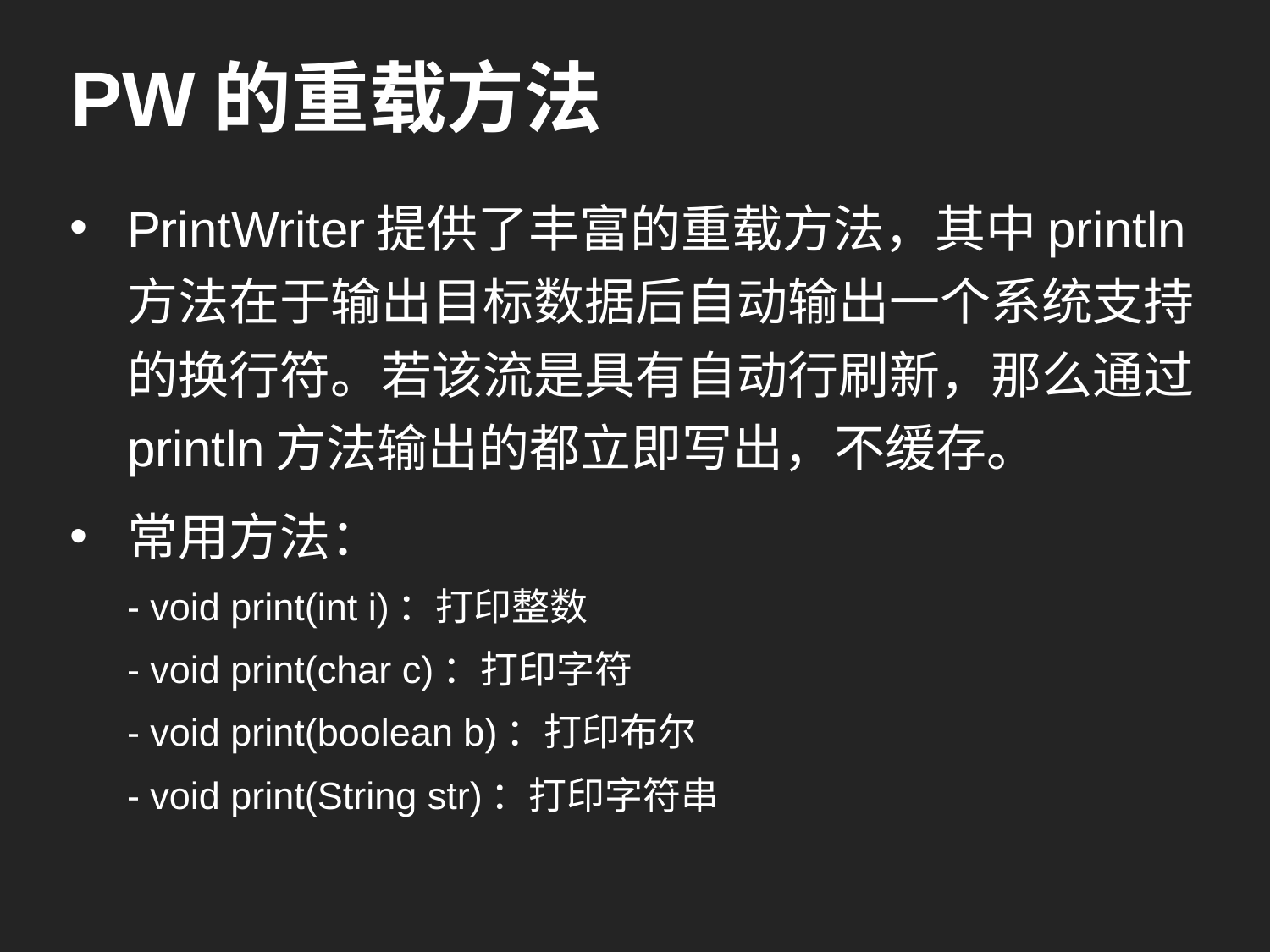

# PW的重载方法
PrintWriter提供了丰富的重载方法，其中println方法在于输出目标数据后自动输出一个系统支持的换行符。若该流是具有自动行刷新，那么通过println方法输出的都立即写出，不缓存。
常用方法：
- void print(int i)：打印整数
- void print(char c)：打印字符
- void print(boolean b)：打印布尔
- void print(String str)：打印字符串